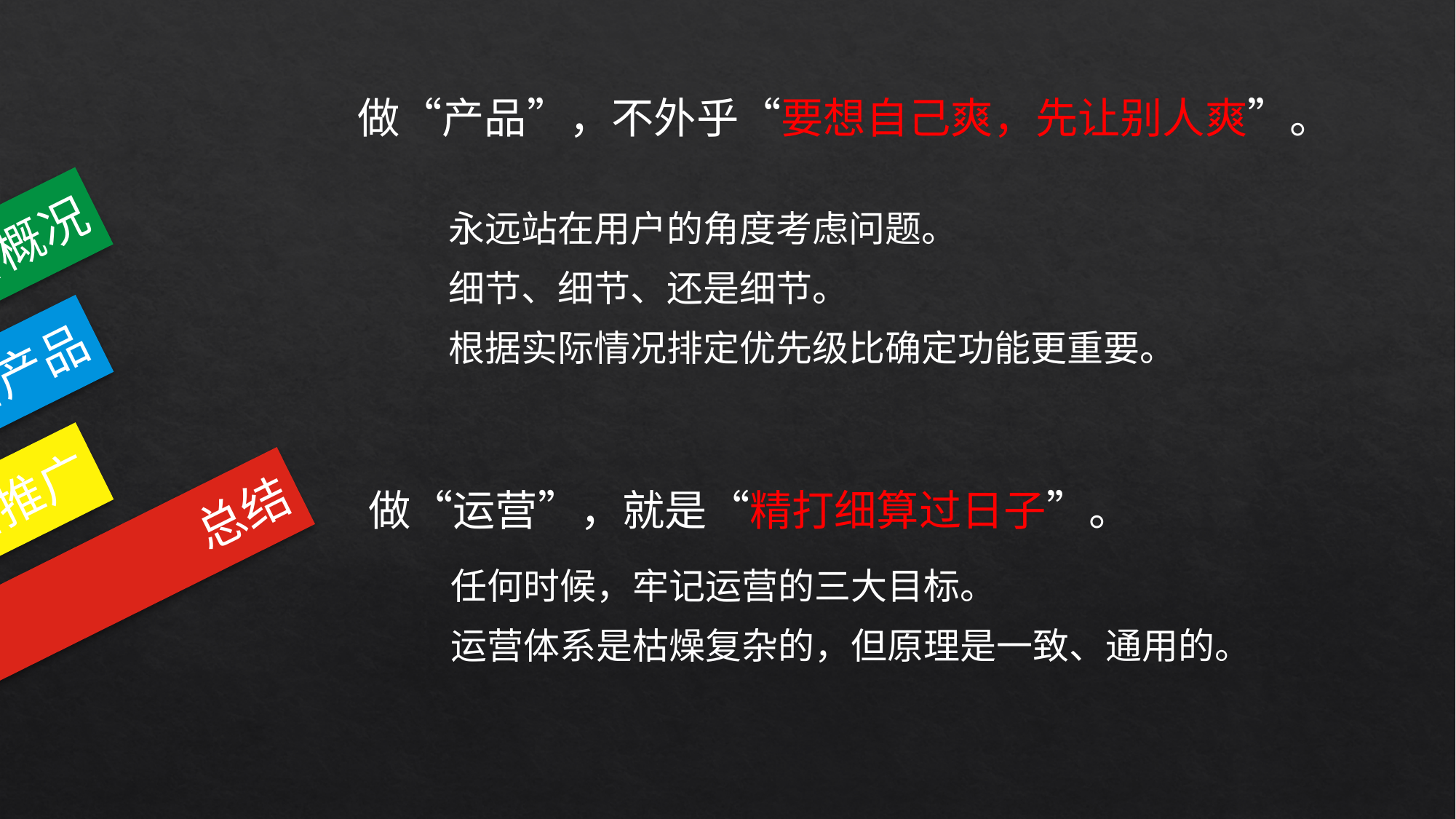

做“产品”，不外乎“要想自己爽，先让别人爽”。
永远站在用户的角度考虑问题。
细节、细节、还是细节。
根据实际情况排定优先级比确定功能更重要。
做“运营”，就是“精打细算过日子”。
任何时候，牢记运营的三大目标。
运营体系是枯燥复杂的，但原理是一致、通用的。